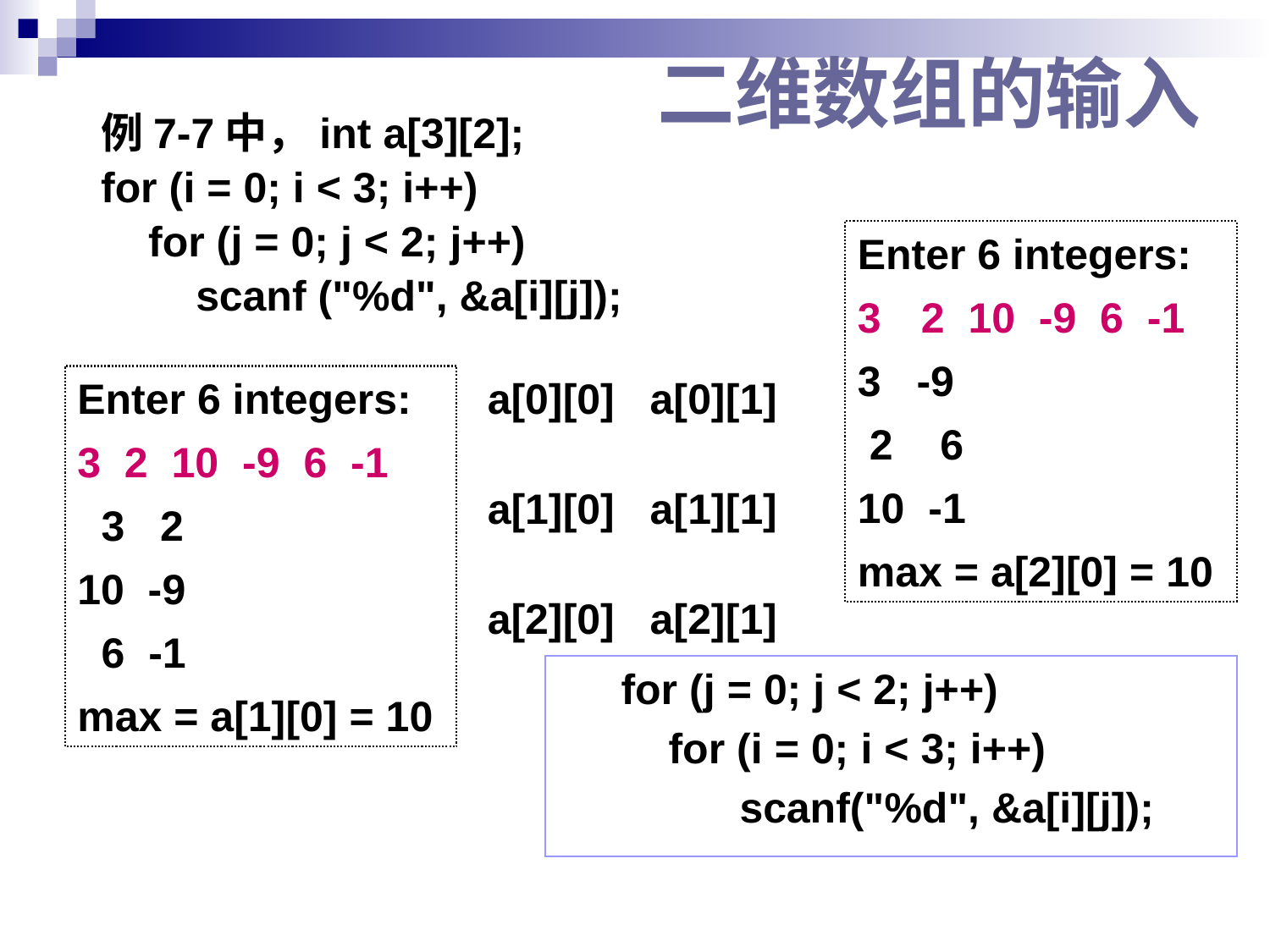

# 二维数组的输入
例7-7中，int a[3][2];
for (i = 0; i < 3; i++)
    for (j = 0; j < 2; j++)
        scanf ("%d", &a[i][j]);
Enter 6 integers:
2  10  -9  6  -1
3   -9
 2    6
10  -1
max = a[2][0] = 10
Enter 6 integers:
3  2  10  -9  6  -1
  3   2
10  -9
  6  -1
max = a[1][0] = 10
a[0][0]   a[0][1]
a[1][0]   a[1][1]
a[2][0]   a[2][1]
for (j = 0; j < 2; j++)
    for (i = 0; i < 3; i++)
          scanf("%d", &a[i][j]);